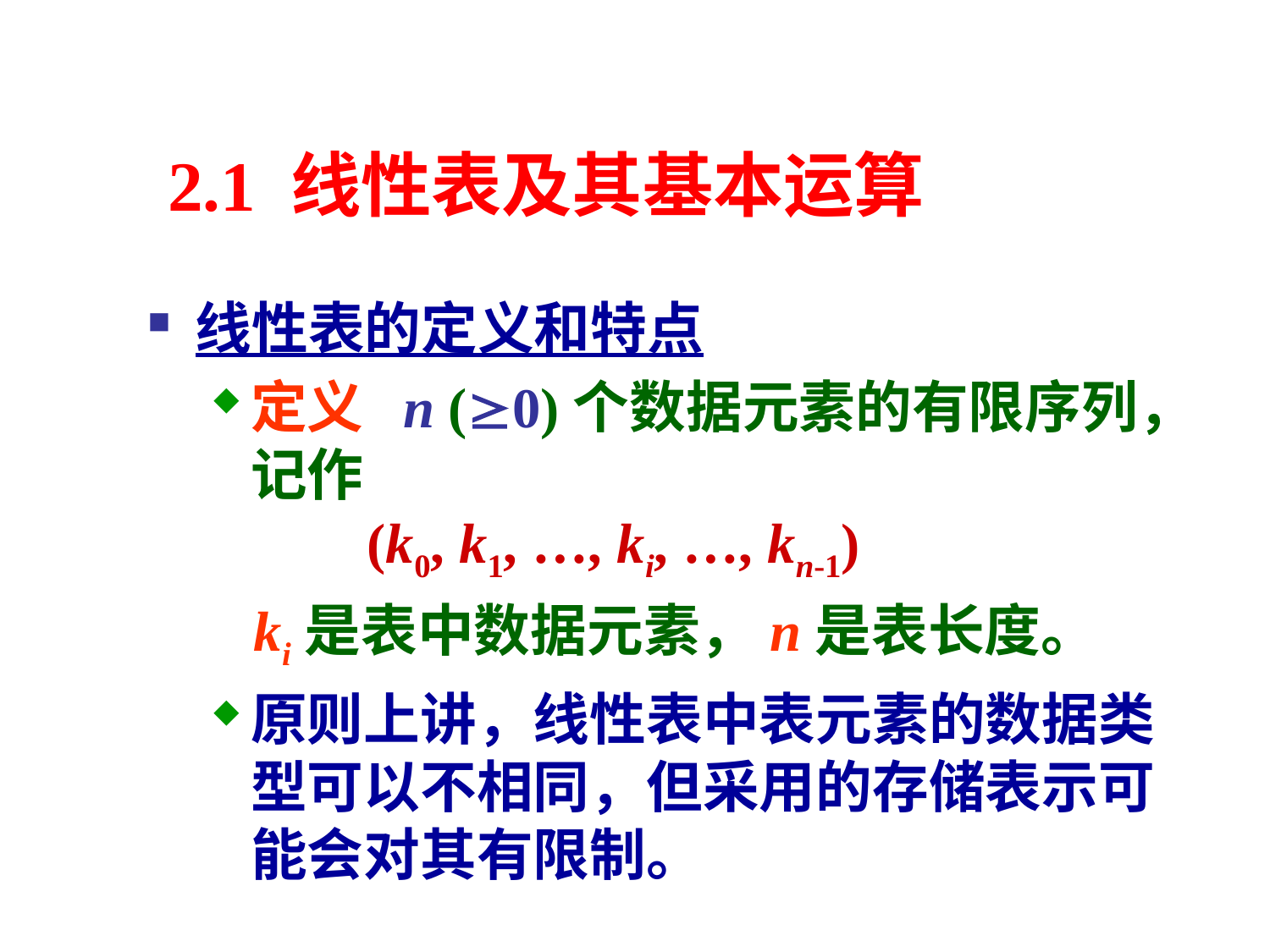

# 2.1 线性表及其基本运算
线性表的定义和特点
定义  n (≥0)个数据元素的有限序列，记作
           (k0, k1, …, ki, …, kn-1)
   ki是表中数据元素，n是表长度。
原则上讲，线性表中表元素的数据类型可以不相同，但采用的存储表示可能会对其有限制。
2